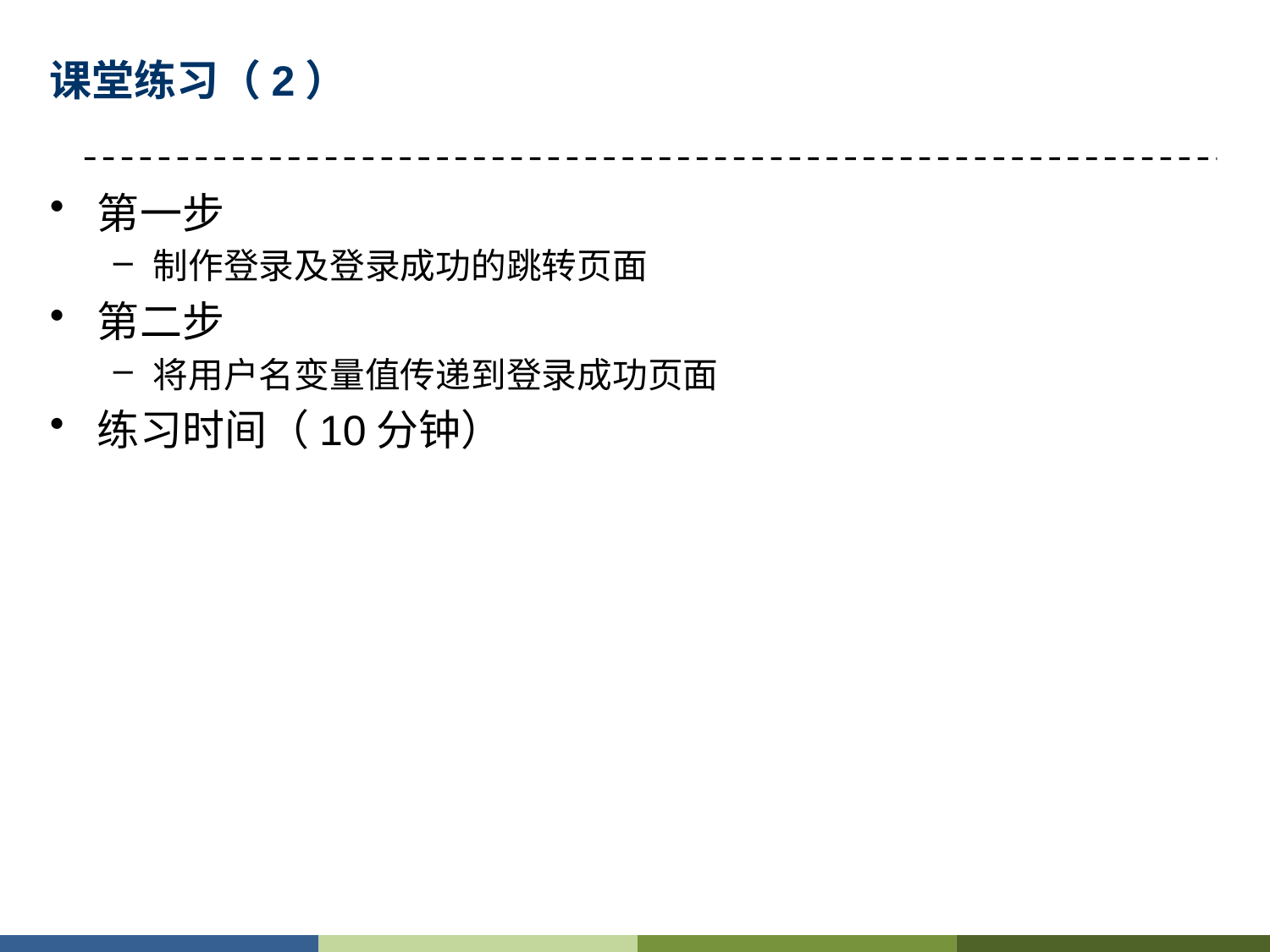

# 课堂练习（2）
第一步
制作登录及登录成功的跳转页面
第二步
将用户名变量值传递到登录成功页面
练习时间（10分钟）